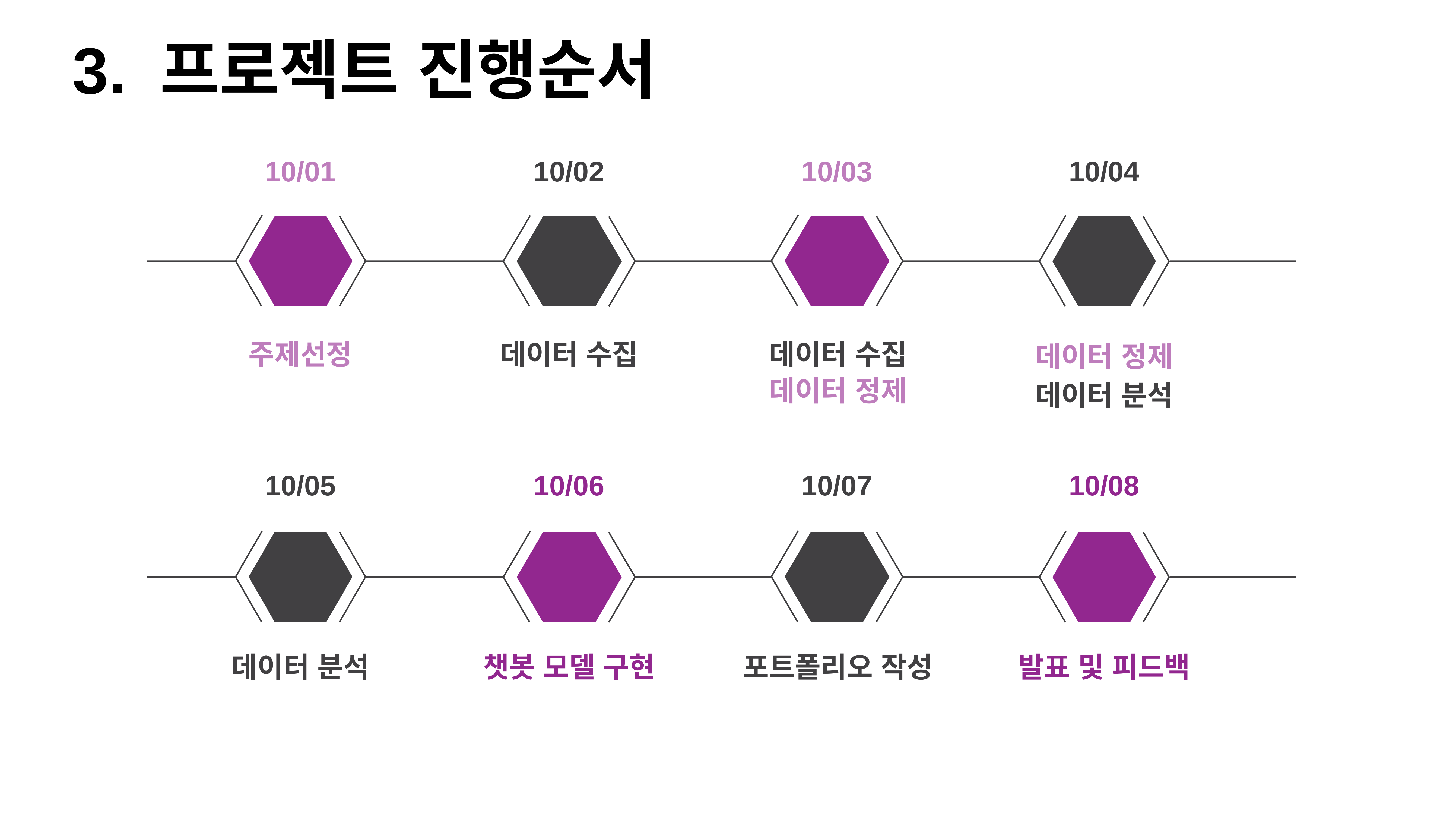

3. 프로젝트 진행순서
10/01
10/02
10/03
10/04

데이터 수집
주제선정
데이터 수집
데이터 정제
데이터 정제
데이터 분석
10/05
10/06
10/07
10/08

데이터 분석
챗봇 모델 구현
포트폴리오 작성
발표 및 피드백